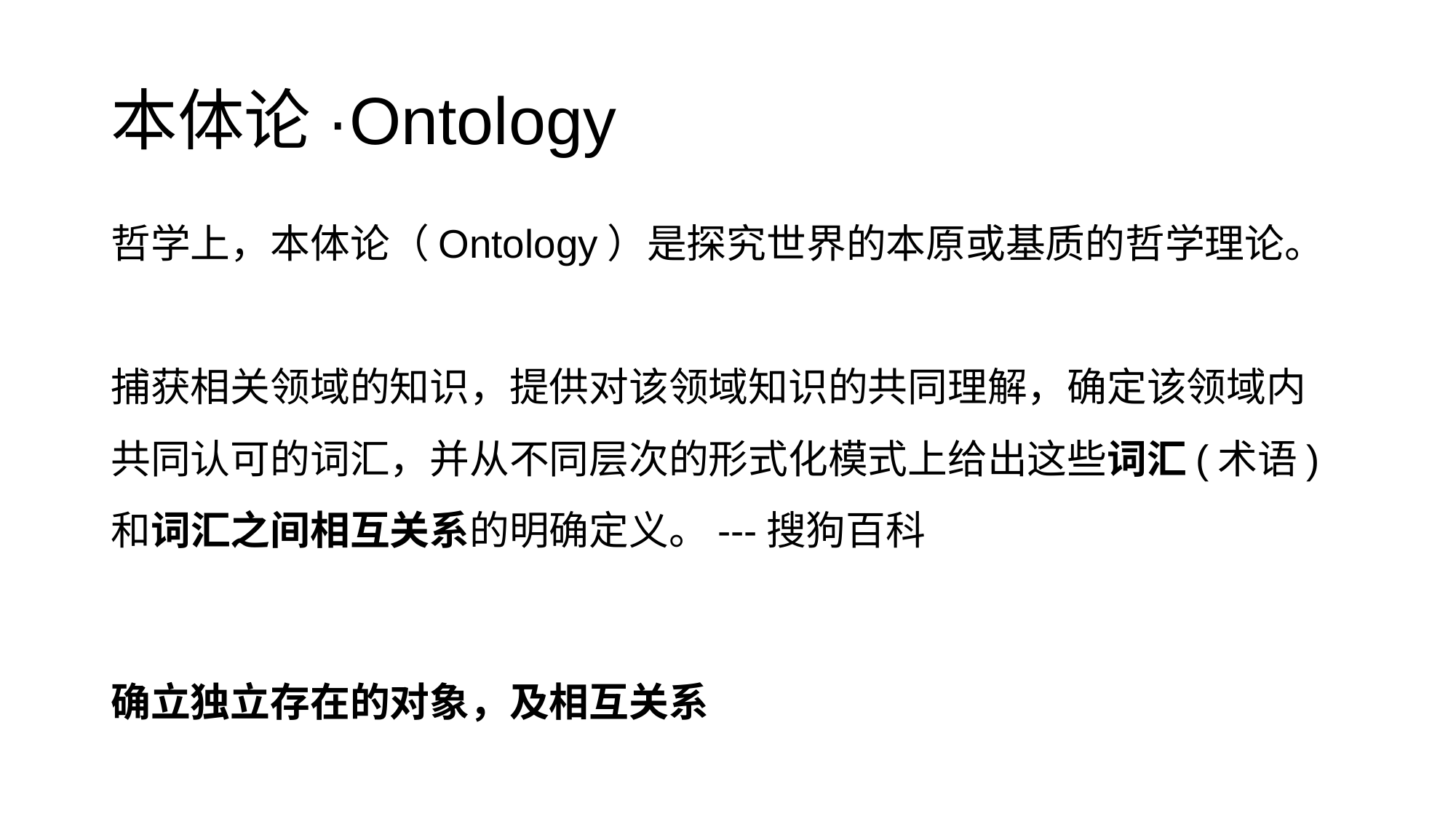

# 本体论·Ontology
哲学上，本体论（Ontology）是探究世界的本原或基质的哲学理论。

捕获相关领域的知识，提供对该领域知识的共同理解，确定该领域内共同认可的词汇，并从不同层次的形式化模式上给出这些词汇(术语)和词汇之间相互关系的明确定义。---搜狗百科

确立独立存在的对象，及相互关系